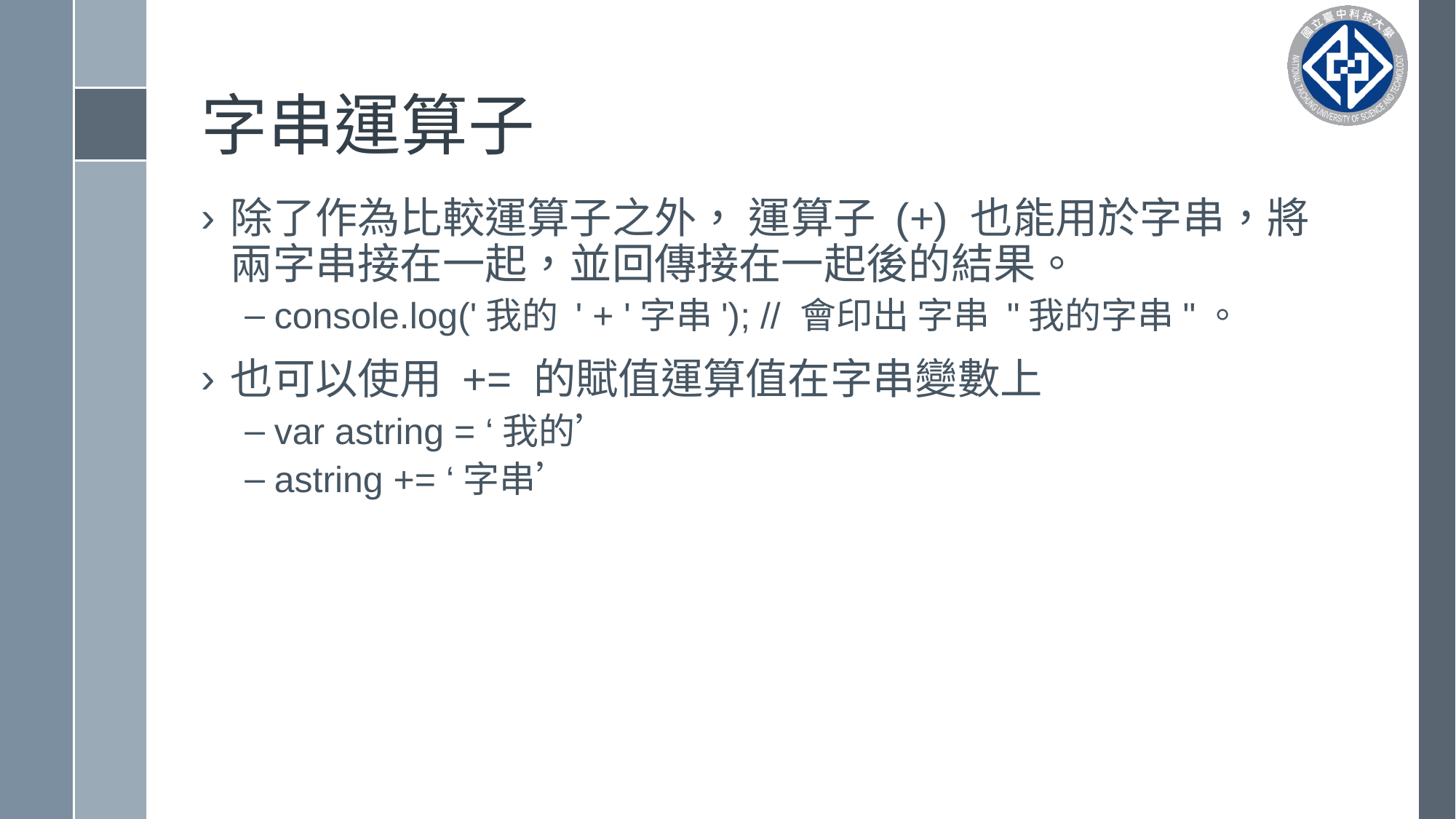

# 字串運算子
除了作為比較運算子之外， 運算子 (+) 也能用於字串，將兩字串接在一起，並回傳接在一起後的結果。
console.log('我的 ' + '字串'); // 會印出 字串 "我的字串"。
也可以使用 += 的賦值運算值在字串變數上
var astring = ‘我的’
astring += ‘字串’